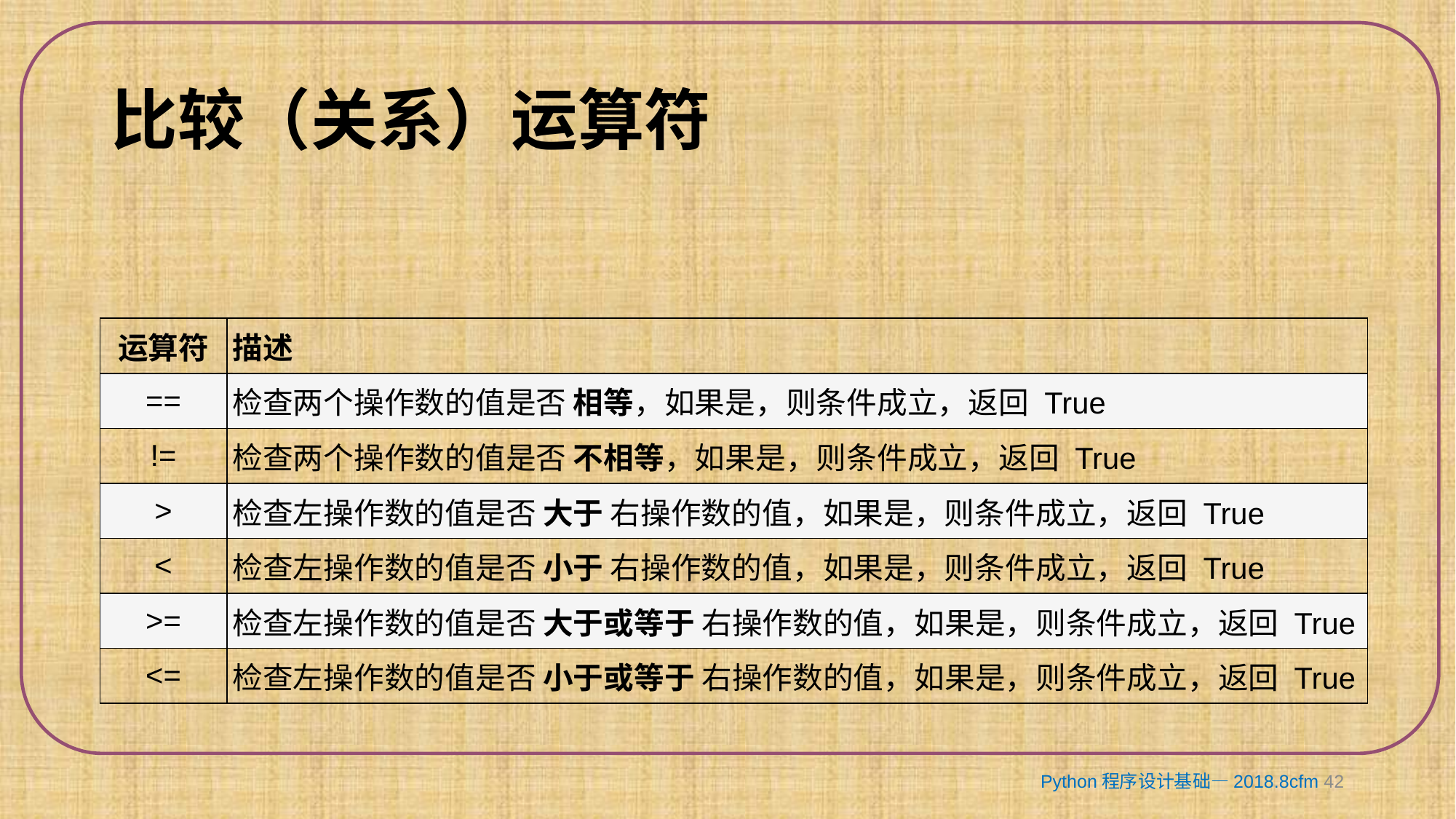

# 比较（关系）运算符
| 运算符 | 描述 |
| --- | --- |
| == | 检查两个操作数的值是否 相等，如果是，则条件成立，返回 True |
| != | 检查两个操作数的值是否 不相等，如果是，则条件成立，返回 True |
| > | 检查左操作数的值是否 大于 右操作数的值，如果是，则条件成立，返回 True |
| < | 检查左操作数的值是否 小于 右操作数的值，如果是，则条件成立，返回 True |
| >= | 检查左操作数的值是否 大于或等于 右操作数的值，如果是，则条件成立，返回 True |
| <= | 检查左操作数的值是否 小于或等于 右操作数的值，如果是，则条件成立，返回 True |
Python程序设计基础—2018.8cfm 42